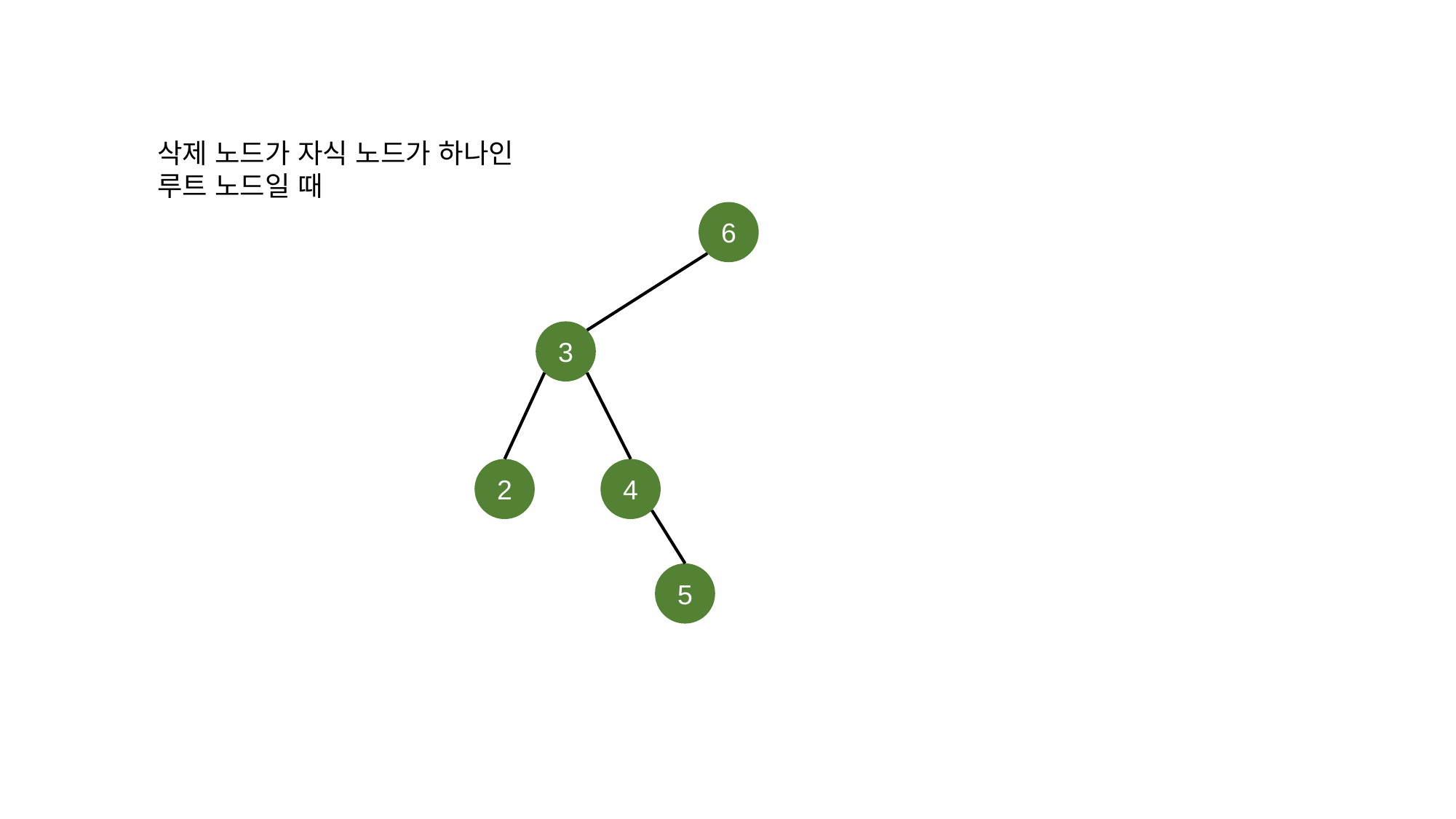

삭제 노드가 자식 노드가 하나인
루트 노드일 때
6
3
2
4
5